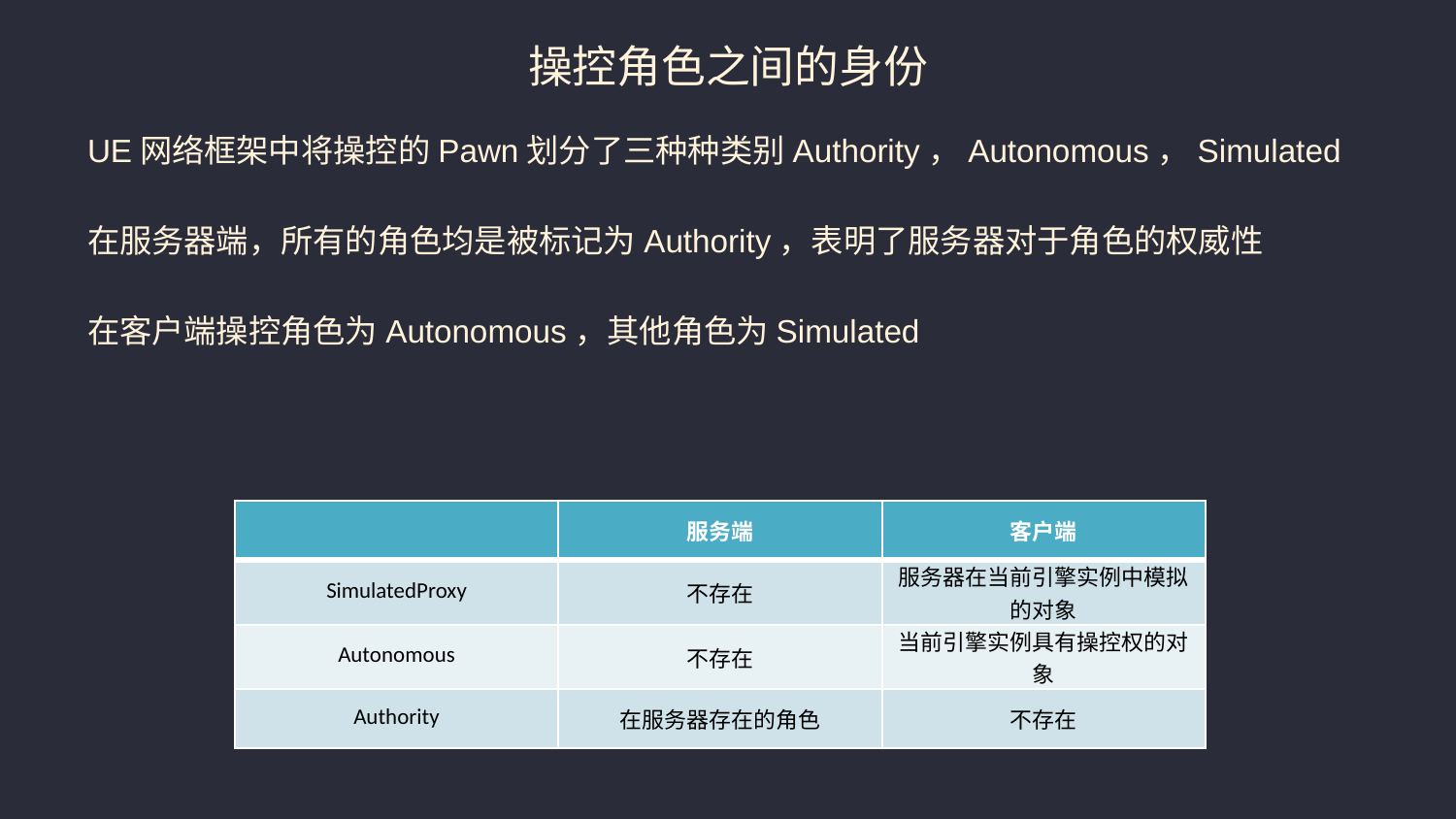

# 操控角色之间的身份
UE网络框架中将操控的Pawn划分了三种种类别Authority，Autonomous，Simulated

在服务器端，所有的角色均是被标记为Authority，表明了服务器对于角色的权威性

在客户端操控角色为Autonomous，其他角色为Simulated
|  | 服务端 | 客户端 |
| --- | --- | --- |
| SimulatedProxy | 不存在 | 服务器在当前引擎实例中模拟的对象 |
| Autonomous | 不存在 | 当前引擎实例具有操控权的对象 |
| Authority | 在服务器存在的角色 | 不存在 |